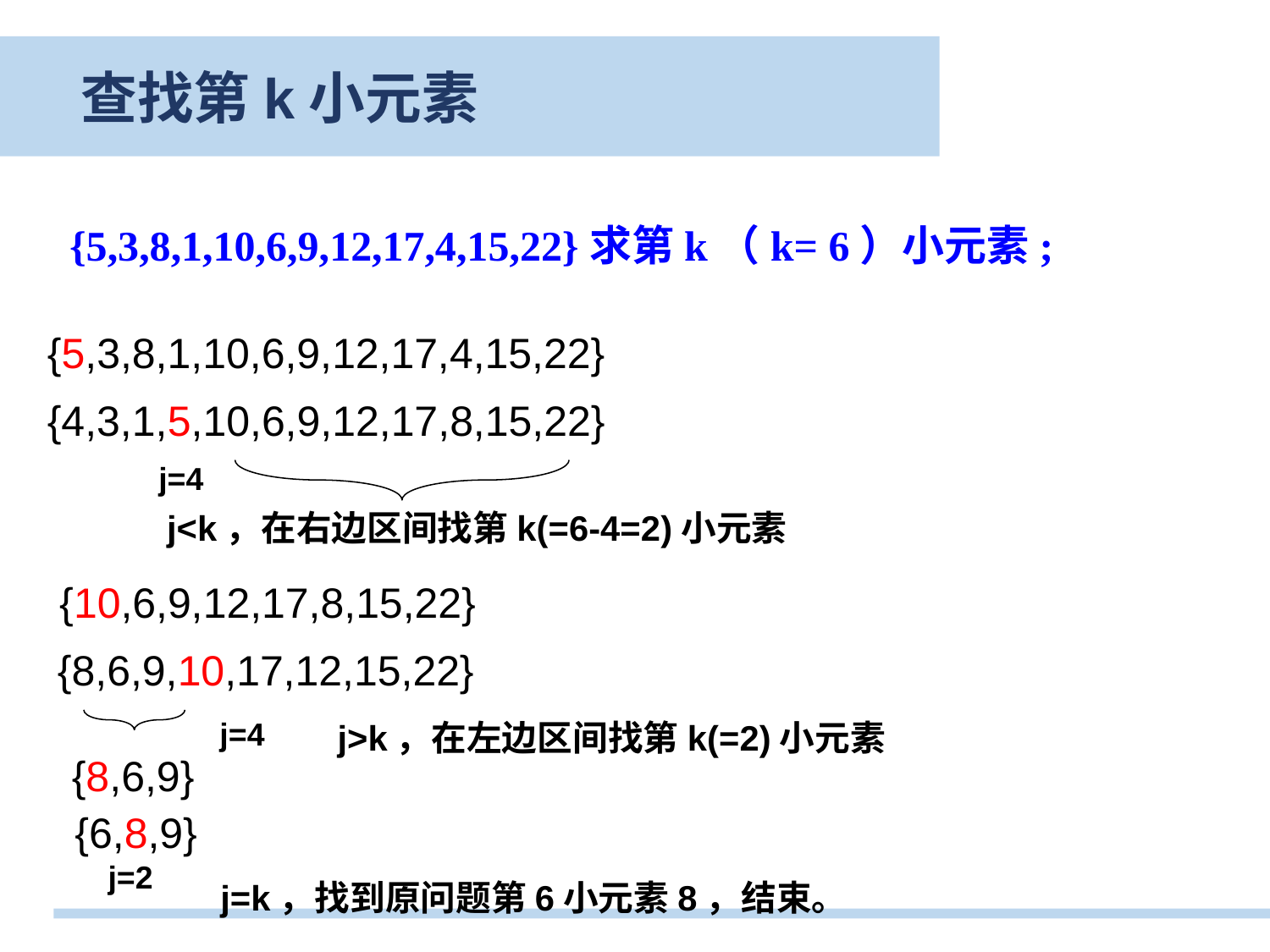

查找第k小元素
{5,3,8,1,10,6,9,12,17,4,15,22}求第k（k= 6）小元素;

{5,3,8,1,10,6,9,12,17,4,15,22}
{4,3,1,5,10,6,9,12,17,8,15,22}
j=4
j<k，在右边区间找第k(=6-4=2)小元素
{10,6,9,12,17,8,15,22}
{8,6,9,10,17,12,15,22}

j=4
j>k，在左边区间找第k(=2)小元素
{8,6,9}
{6,8,9}
j=2
j=k，找到原问题第6小元素8，结束。